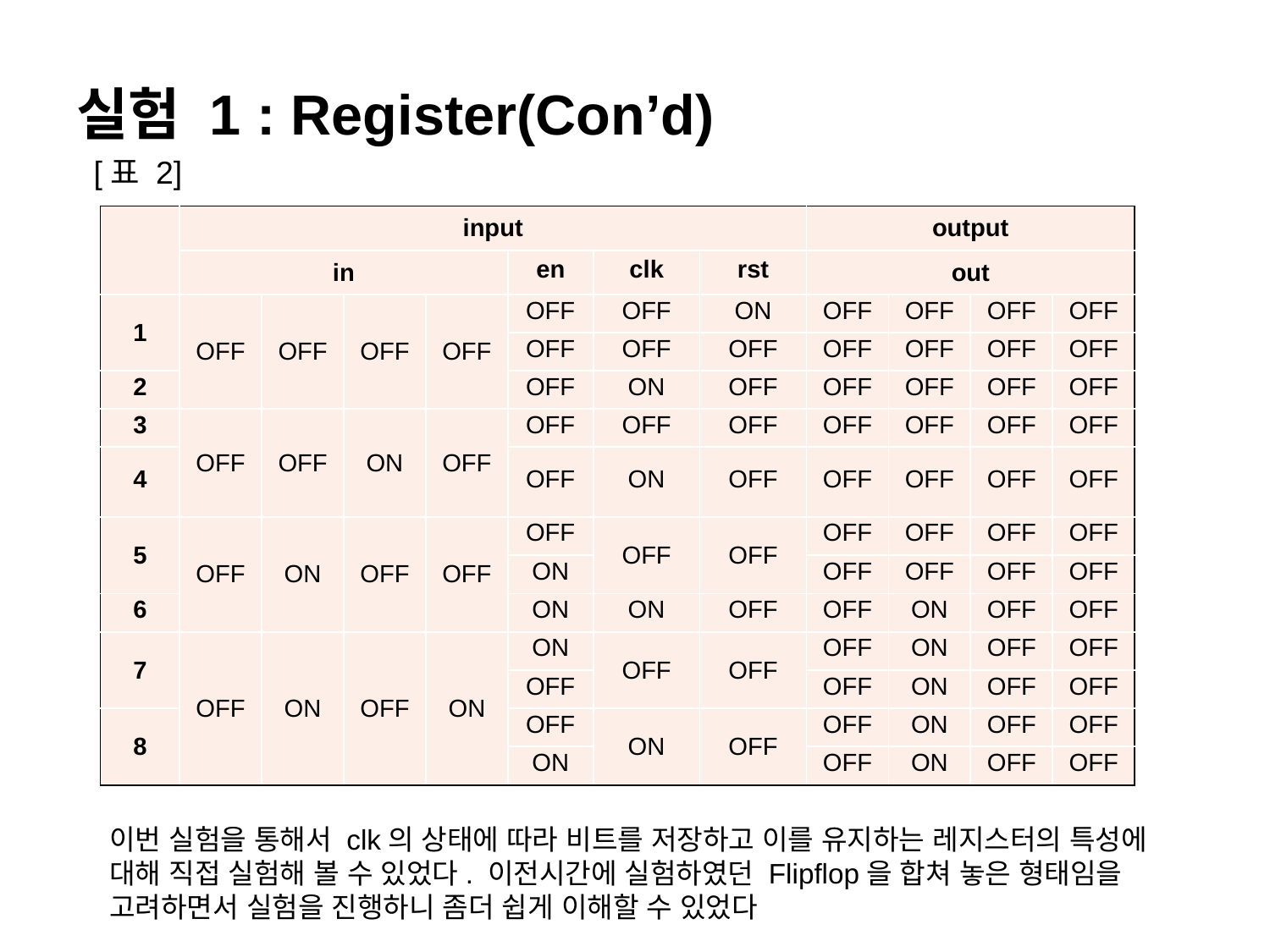

# 실험 1 : Register(Con’d)
[표 2]
|  | input |  |  |  |  |  |  | output |  |  |  |
| --- | --- | --- | --- | --- | --- | --- | --- | --- | --- | --- | --- |
|  | in |  |  |  | en | clk | rst | out |  |  |  |
| 1 | OFF | OFF | OFF | OFF | OFF | OFF | ON | OFF | OFF | OFF | OFF |
|  |  |  |  |  | OFF | OFF | OFF | OFF | OFF | OFF | OFF |
| 2 |  |  |  |  | OFF | ON | OFF | OFF | OFF | OFF | OFF |
| 3 | OFF | OFF | ON | OFF | OFF | OFF | OFF | OFF | OFF | OFF | OFF |
| 4 |  |  |  |  | OFF | ON | OFF | OFF | OFF | OFF | OFF |
| 5 | OFF | ON | OFF | OFF | OFF | OFF | OFF | OFF | OFF | OFF | OFF |
|  |  |  |  |  | ON |  |  | OFF | OFF | OFF | OFF |
| 6 |  |  |  |  | ON | ON | OFF | OFF | ON | OFF | OFF |
| 7 | OFF | ON | OFF | ON | ON | OFF | OFF | OFF | ON | OFF | OFF |
|  |  |  |  |  | OFF |  |  | OFF | ON | OFF | OFF |
| 8 |  |  |  |  | OFF | ON | OFF | OFF | ON | OFF | OFF |
|  |  |  |  |  | ON |  |  | OFF | ON | OFF | OFF |
이번 실험을 통해서 clk의 상태에 따라 비트를 저장하고 이를 유지하는 레지스터의 특성에 대해 직접 실험해 볼 수 있었다. 이전시간에 실험하였던 Flipflop을 합쳐 놓은 형태임을 고려하면서 실험을 진행하니 좀더 쉽게 이해할 수 있었다